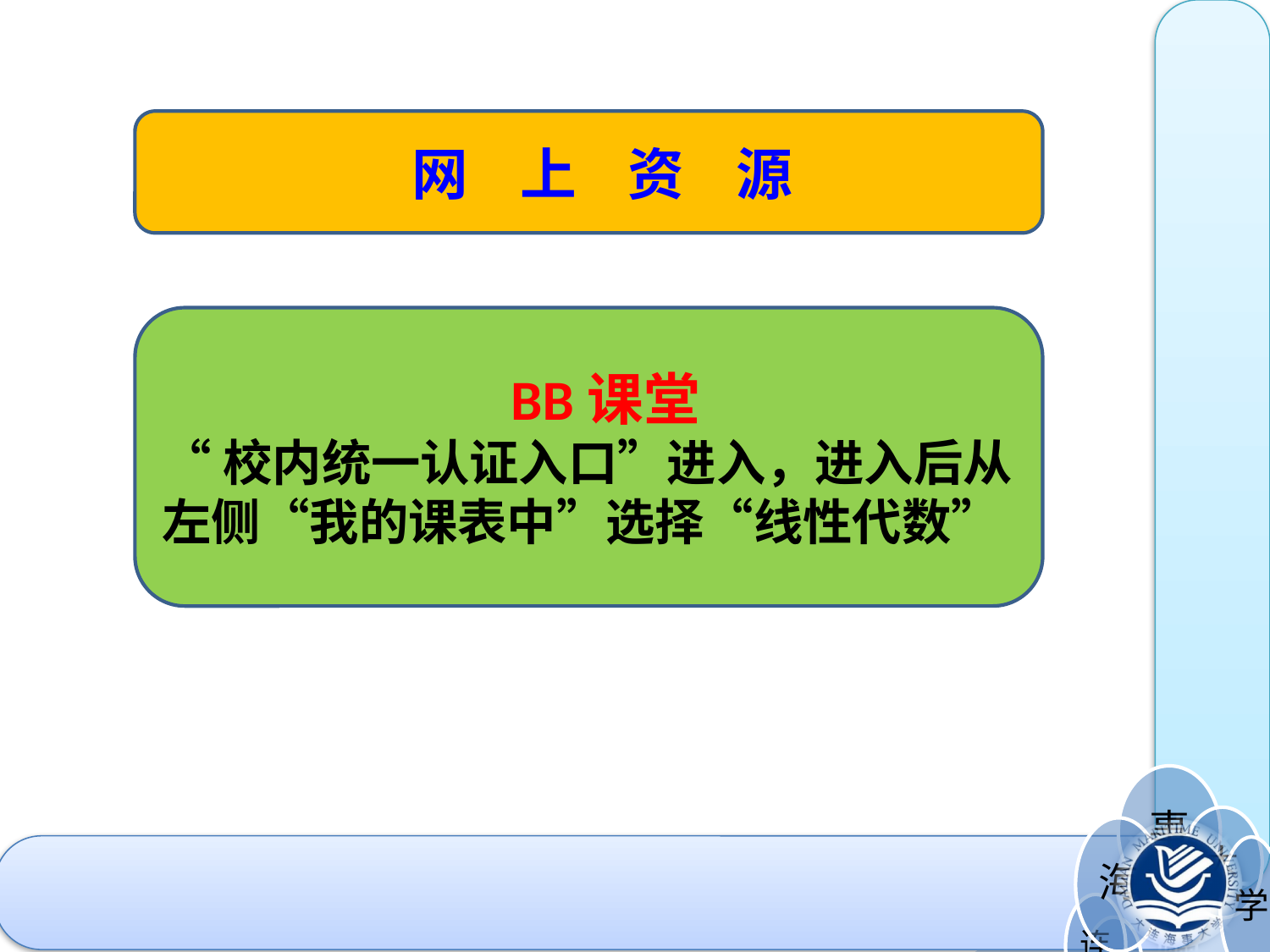

网    上    资    源
   BB课堂
“校内统一认证入口”进入，进入后从左侧“我的课表中”选择“线性代数”